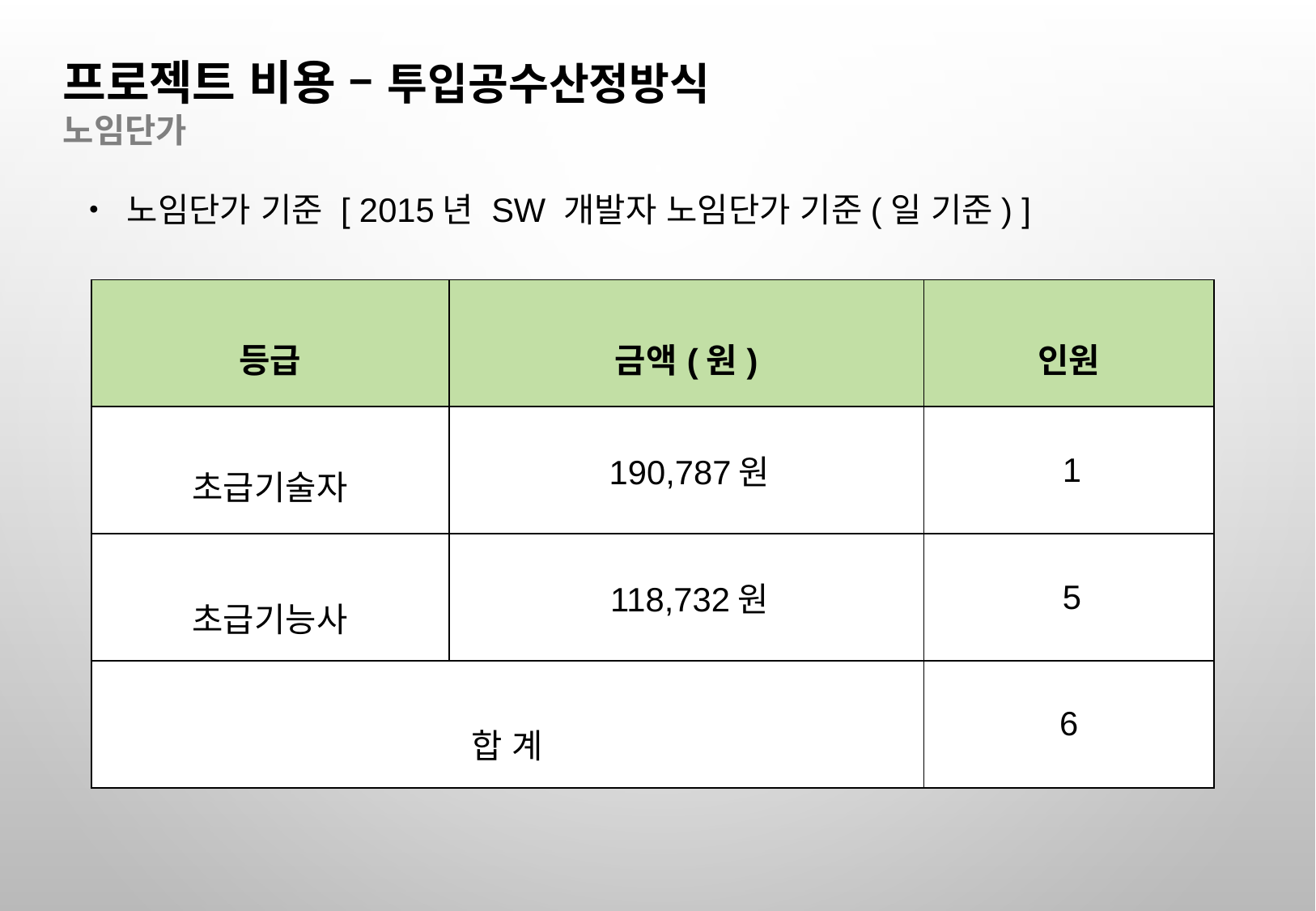

프로젝트 비용 – 투입공수산정방식
노임단가
• 노임단가 기준 [ 2015년 SW 개발자 노임단가 기준(일 기준) ]
| 등급 | 금액(원) | 인원 |
| --- | --- | --- |
| 초급기술자 | 190,787원 | 1 |
| 초급기능사 | 118,732원 | 5 |
| 합 계 |  | 6 |
43